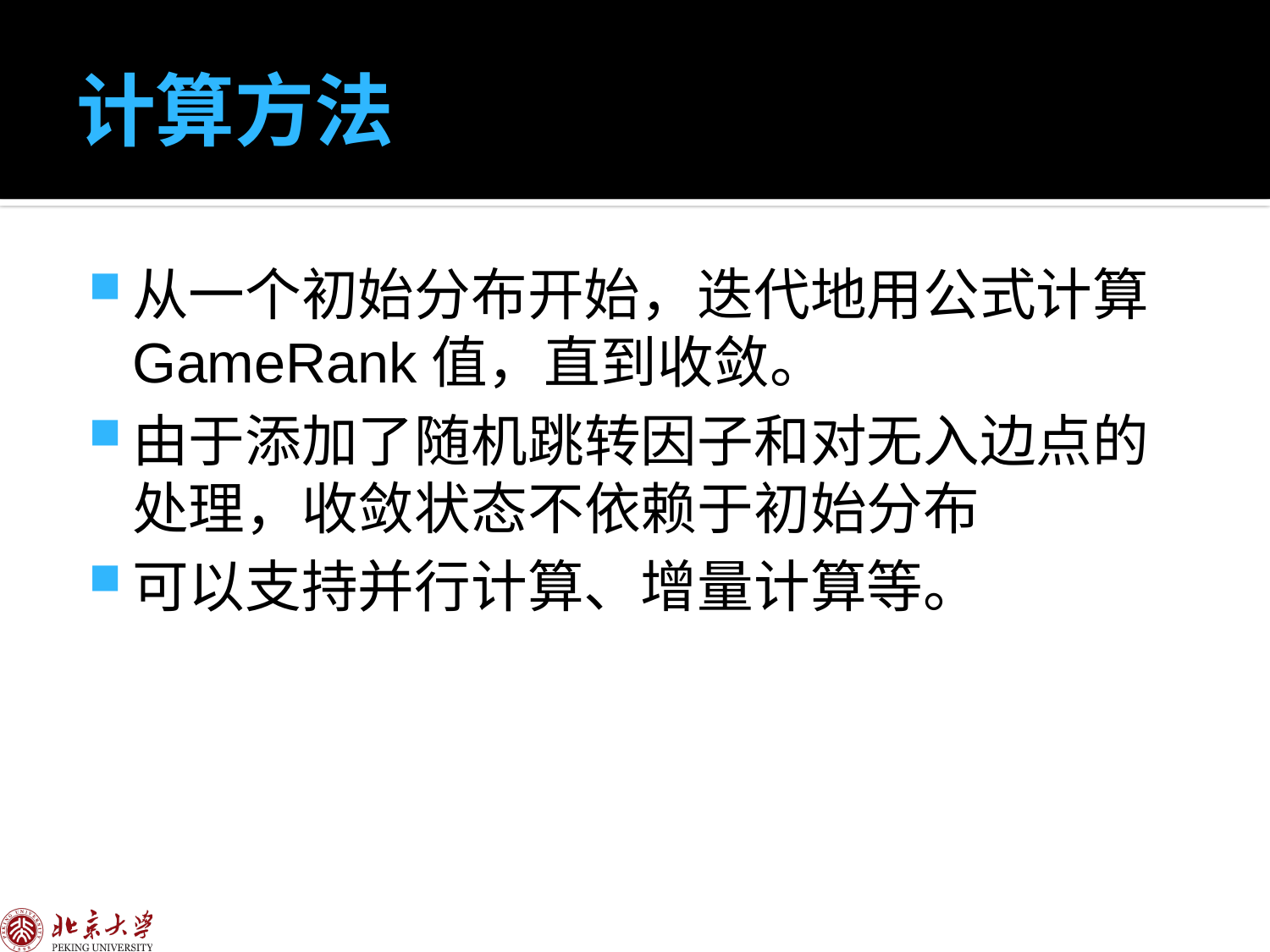

# 计算方法
从一个初始分布开始，迭代地用公式计算GameRank值，直到收敛。
由于添加了随机跳转因子和对无入边点的处理，收敛状态不依赖于初始分布
可以支持并行计算、增量计算等。